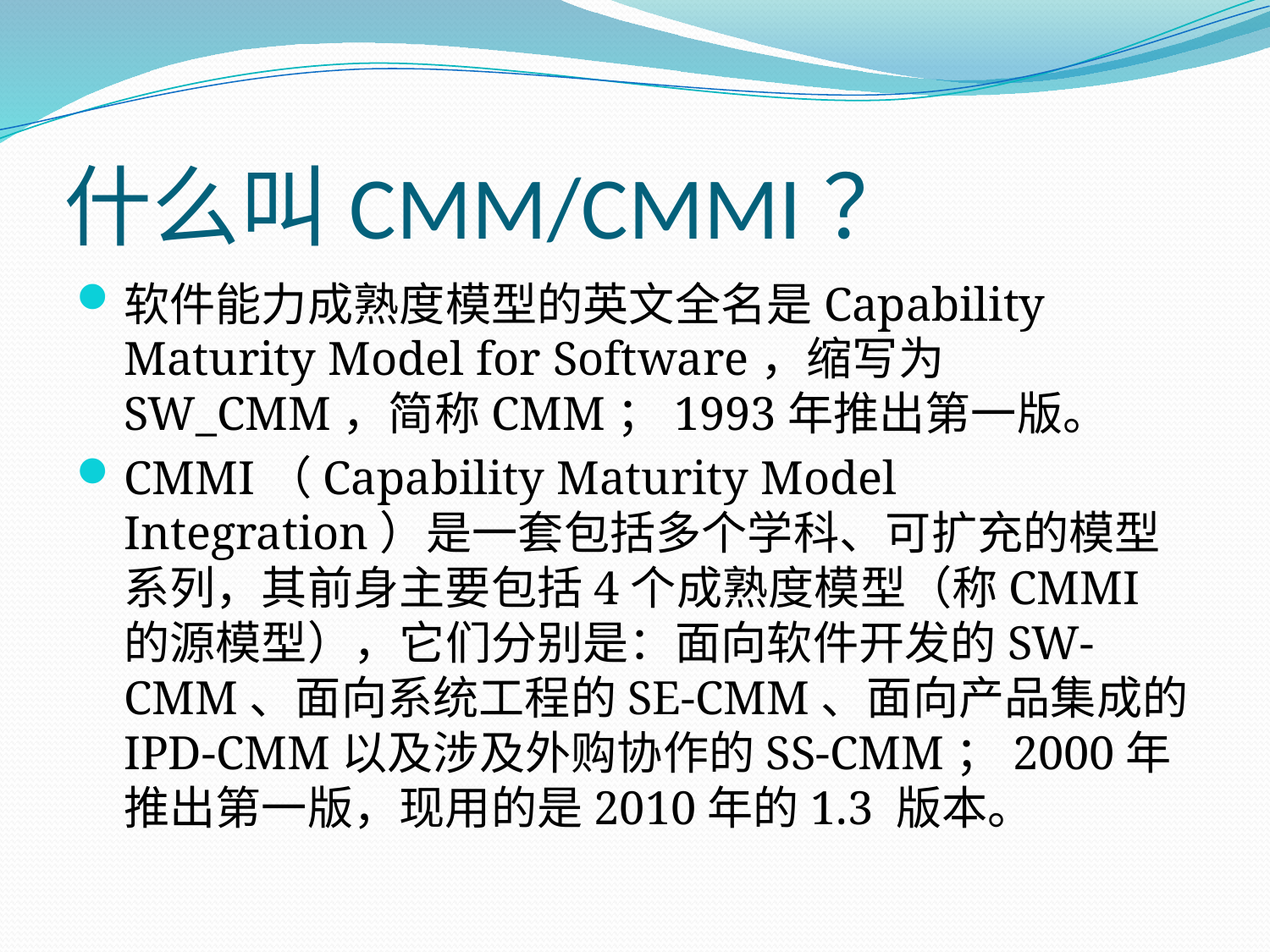

# 什么叫CMM/CMMI？
软件能力成熟度模型的英文全名是Capability Maturity Model for Software，缩写为SW_CMM，简称CMM；1993年推出第一版。
CMMI（Capability Maturity Model Integration）是一套包括多个学科、可扩充的模型系列，其前身主要包括4个成熟度模型（称CMMI的源模型），它们分别是：面向软件开发的SW-CMM、面向系统工程的SE-CMM、面向产品集成的IPD-CMM以及涉及外购协作的SS-CMM；2000年推出第一版，现用的是2010年的1.3 版本。